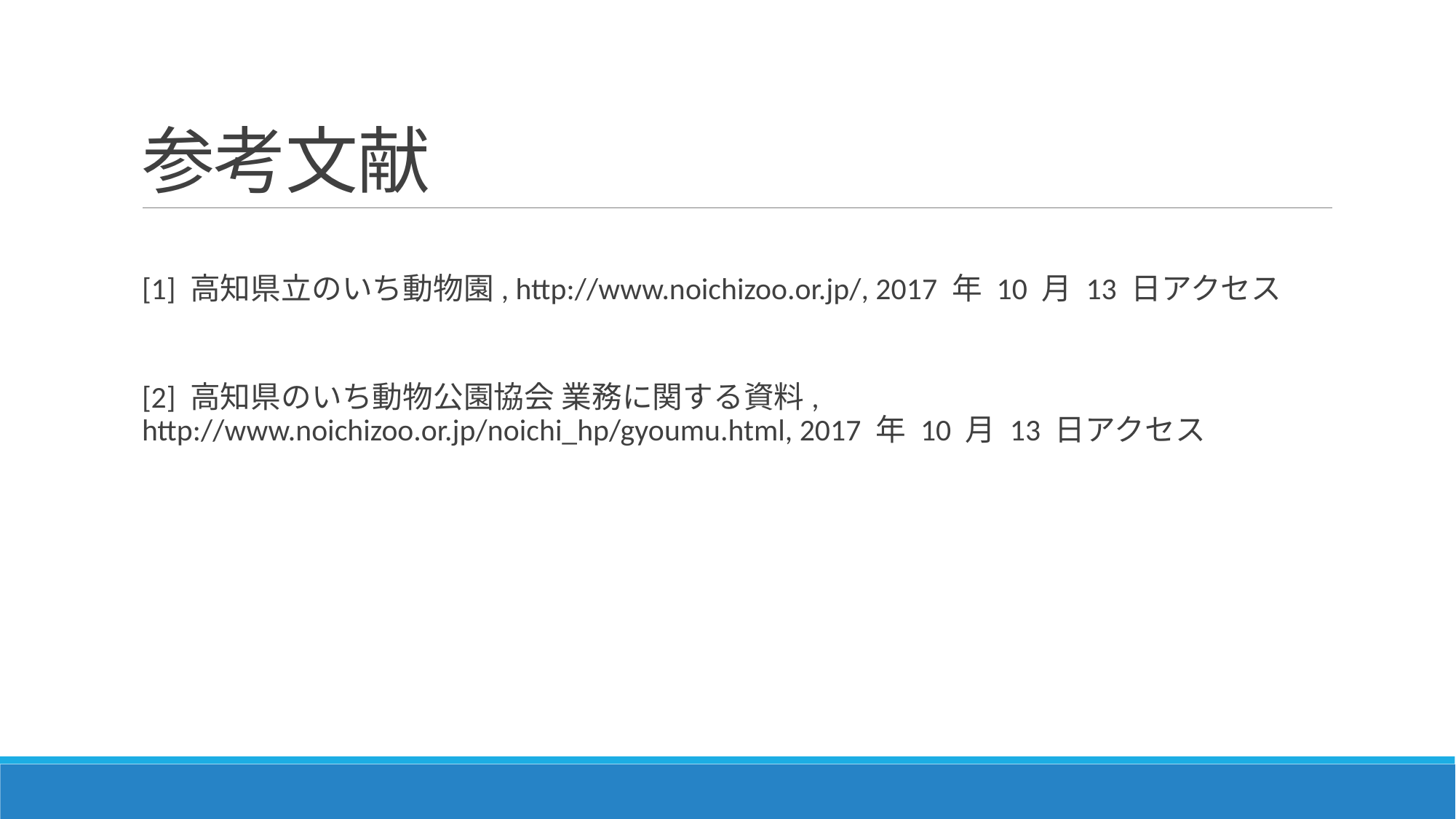

# 参考文献
[1] 高知県立のいち動物園, http://www.noichizoo.or.jp/, 2017 年 10 月 13 日アクセス

[2] 高知県のいち動物公園協会 業務に関する資料, http://www.noichizoo.or.jp/noichi_hp/gyoumu.html, 2017 年 10 月 13 日アクセス